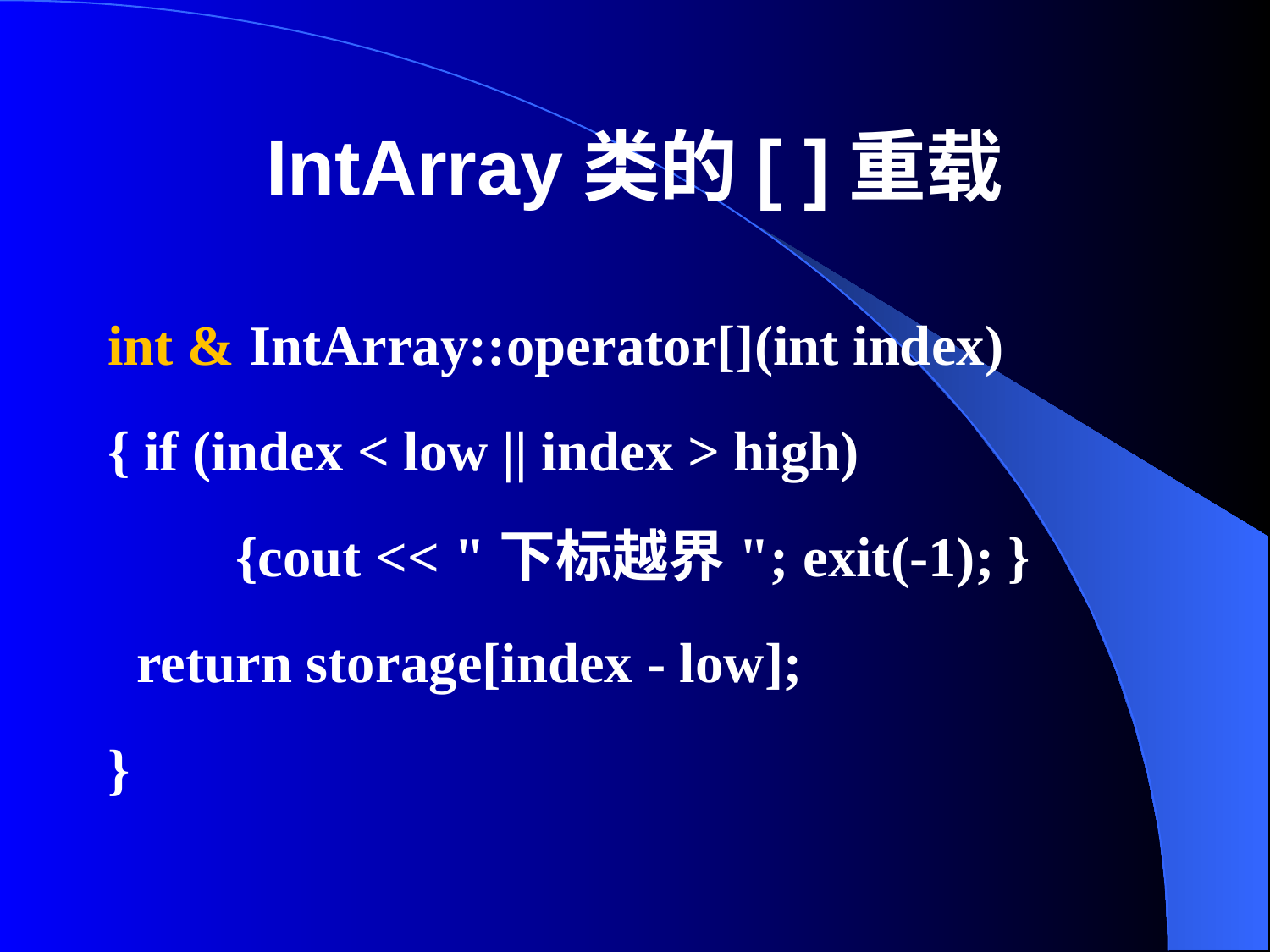

# IntArray类的[ ]重载
int & IntArray::operator[](int index)
{ if (index < low || index > high)
         {cout << "下标越界"; exit(-1); }
  return storage[index - low];
}